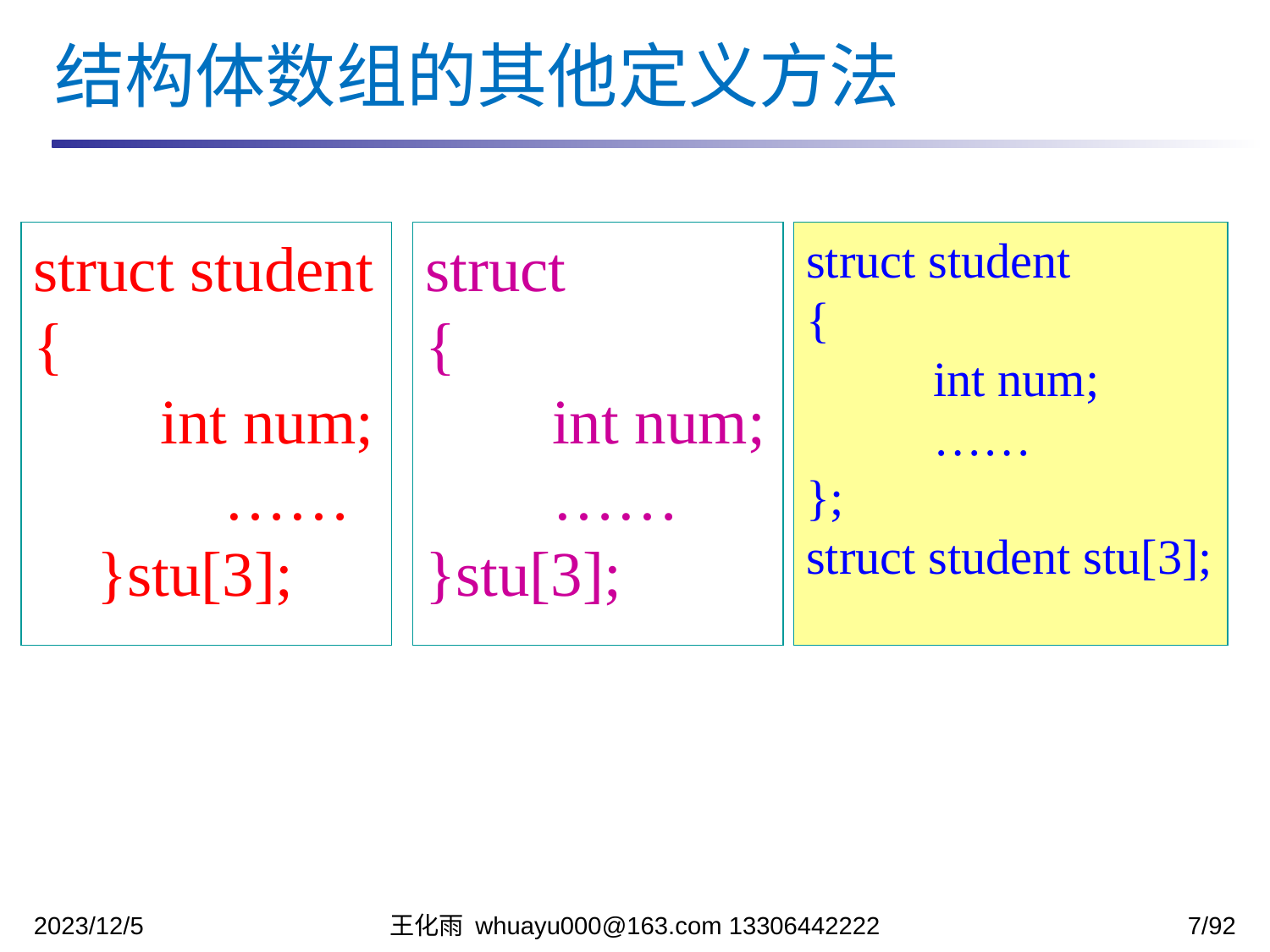

结构体数组的其他定义方法

struct student
{
	int num;
	……
}stu[3];
struct
{
	int num;
	……
}stu[3];
struct student
{
	int num;
	……
};
struct student stu[3];
2023/12/5
王化雨 whuayu000@163.com 13306442222
7/92